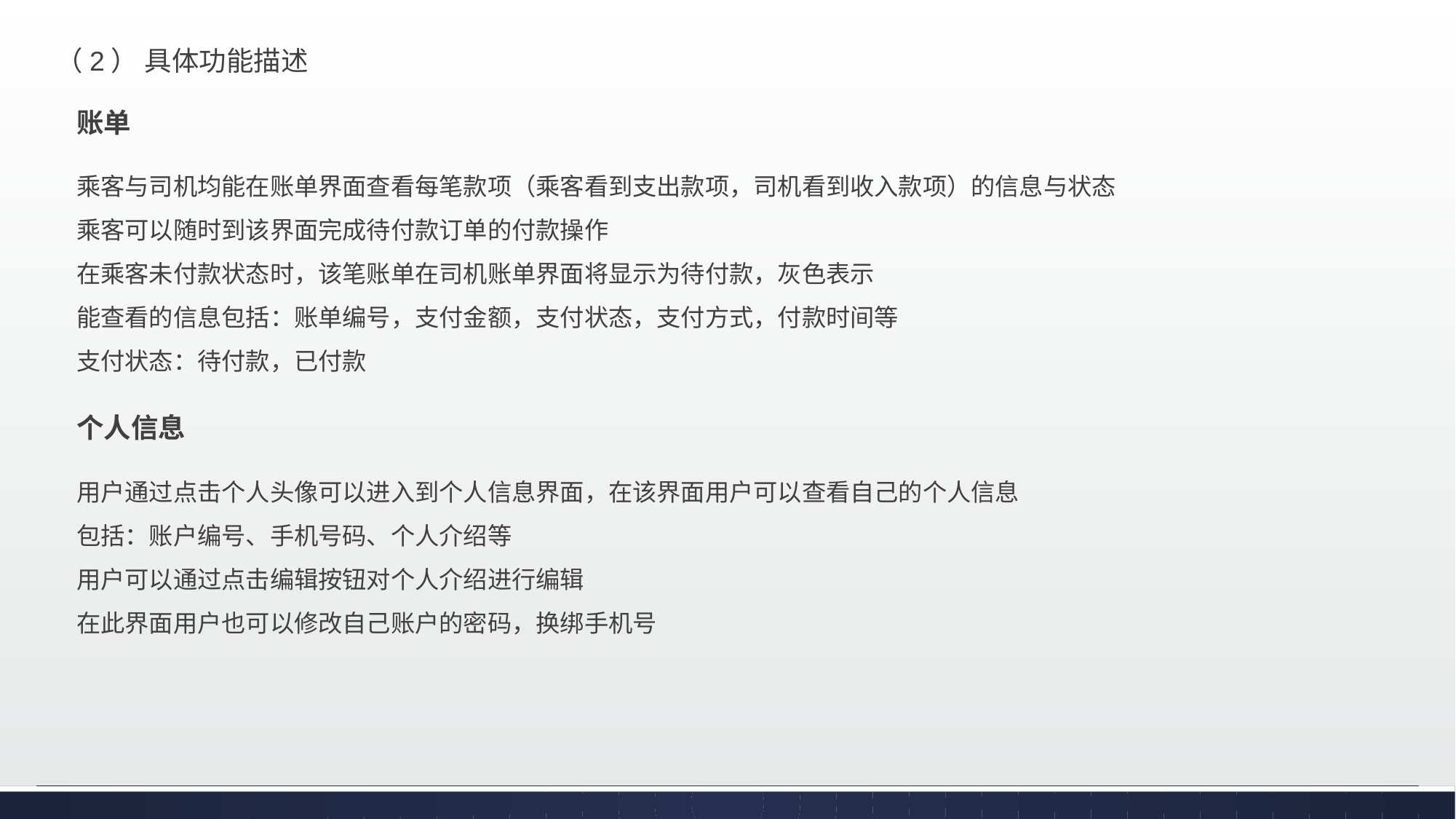

（2） 具体功能描述
账单
乘客与司机均能在账单界面查看每笔款项（乘客看到支出款项，司机看到收入款项）的信息与状态
乘客可以随时到该界面完成待付款订单的付款操作
在乘客未付款状态时，该笔账单在司机账单界面将显示为待付款，灰色表示
能查看的信息包括：账单编号，支付金额，支付状态，支付方式，付款时间等
支付状态：待付款，已付款
个人信息
用户通过点击个人头像可以进入到个人信息界面，在该界面用户可以查看自己的个人信息
包括：账户编号、手机号码、个人介绍等
用户可以通过点击编辑按钮对个人介绍进行编辑
在此界面用户也可以修改自己账户的密码，换绑手机号